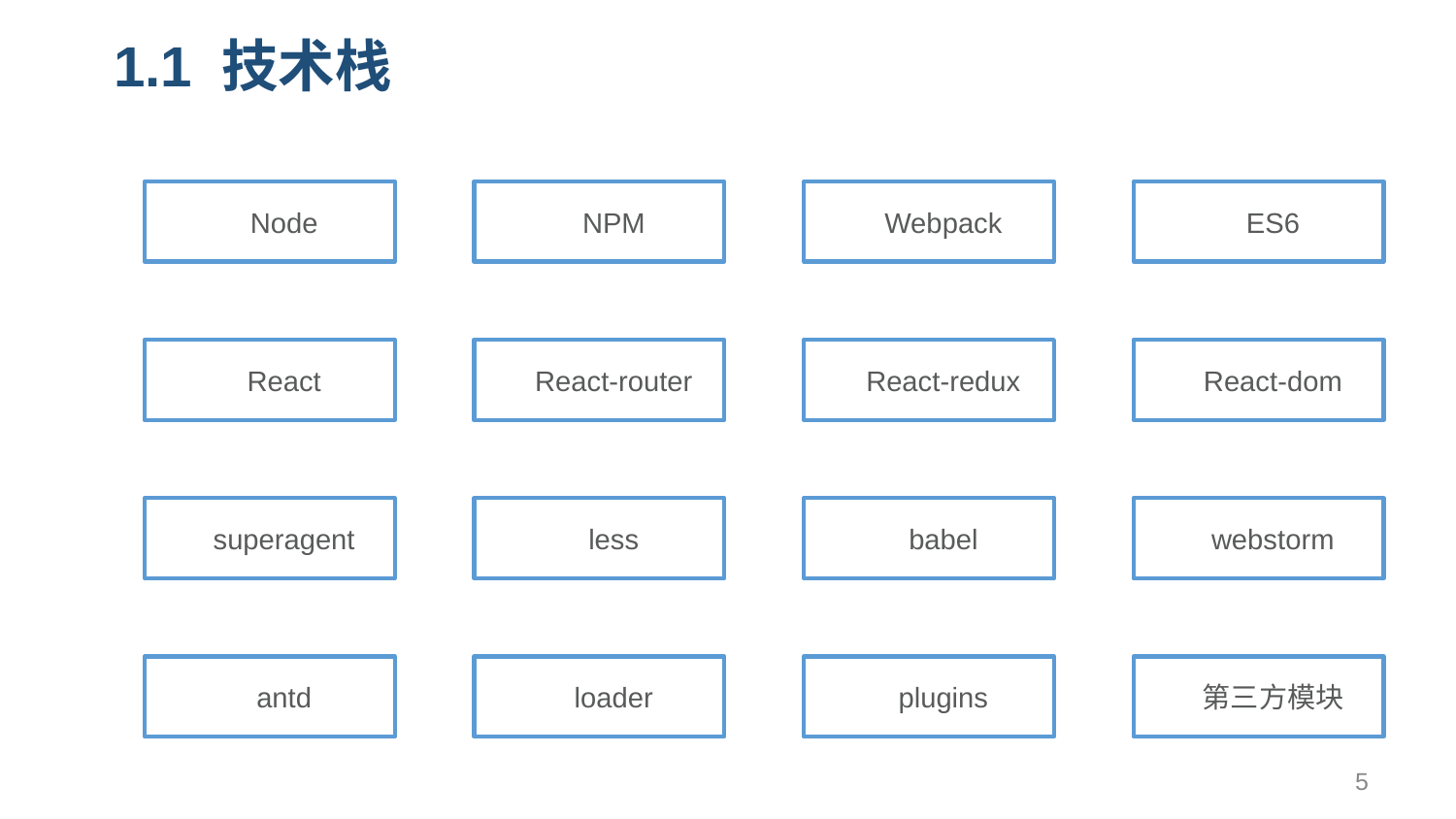

# 1.1 技术栈
Node
NPM
Webpack
ES6
React
React-router
React-redux
React-dom
superagent
less
babel
webstorm
antd
loader
plugins
第三方模块
5